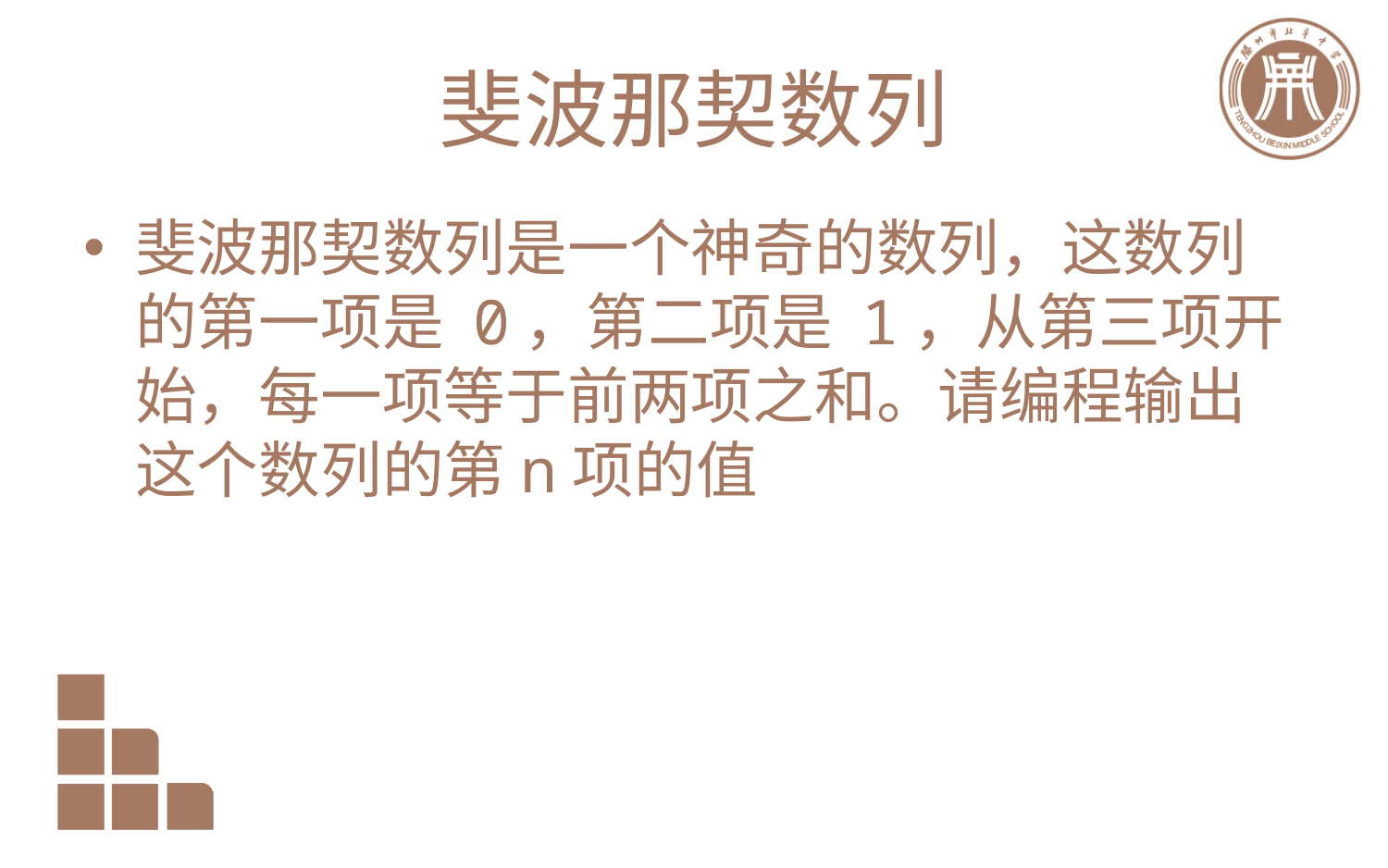

# 斐波那契数列
斐波那契数列是一个神奇的数列，这数列的第一项是 0，第二项是 1，从第三项开始，每一项等于前两项之和。请编程输出这个数列的第n项的值